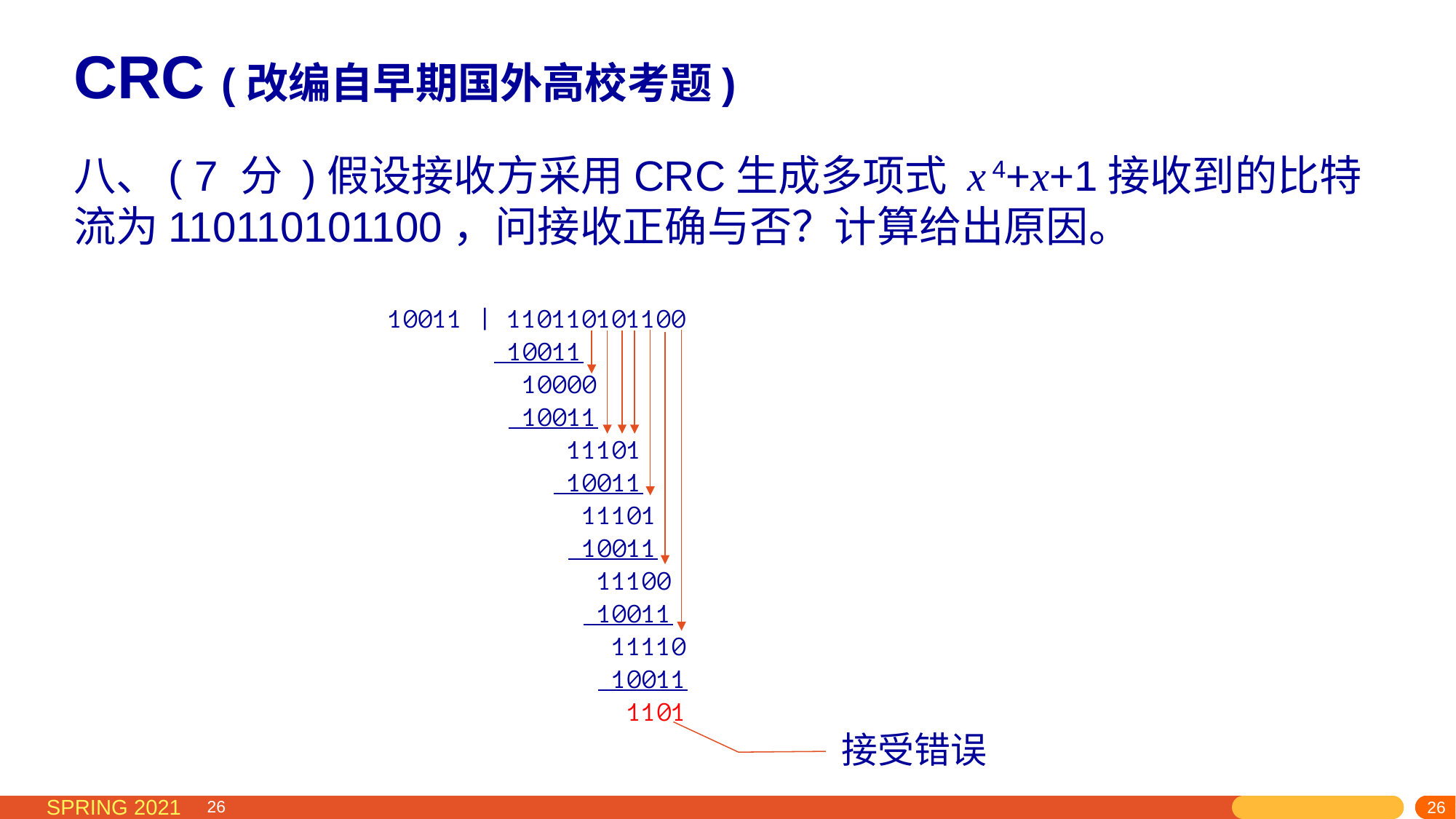

# CRC (改编自早期国外高校考题)
八、( 7 分 )假设接收方采用CRC生成多项式 x 4+x+1接收到的比特流为110110101100，问接收正确与否？计算给出原因。
 10011 | 110110101100
         10011
          10000
          10011
             11101
             10011
              11101
              10011
               11100
               10011
                11110
                10011
                 1101
接受错误